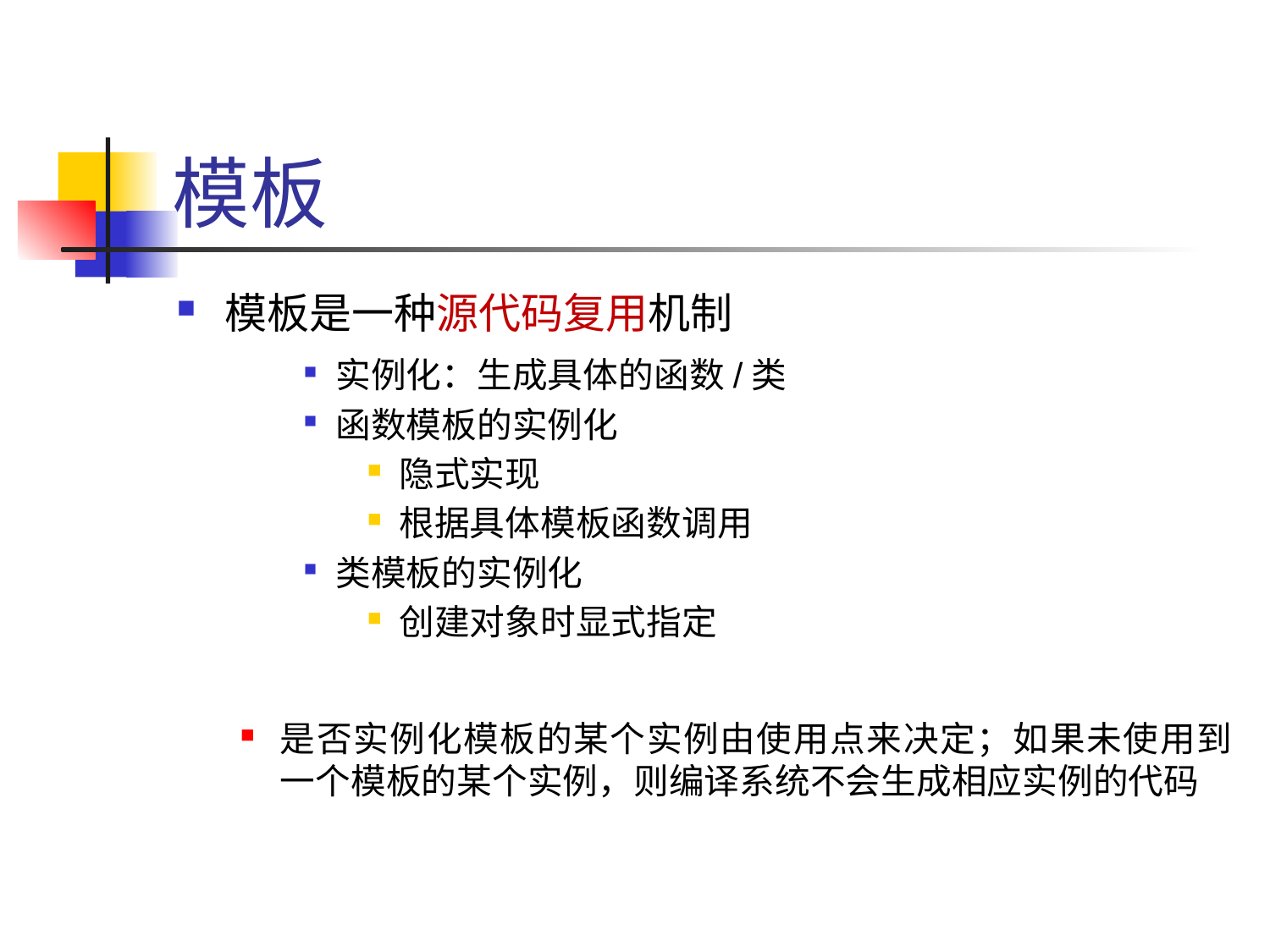

# 模板
模板是一种源代码复用机制
实例化：生成具体的函数/类
函数模板的实例化
隐式实现
根据具体模板函数调用
类模板的实例化
创建对象时显式指定

是否实例化模板的某个实例由使用点来决定；如果未使用到一个模板的某个实例，则编译系统不会生成相应实例的代码